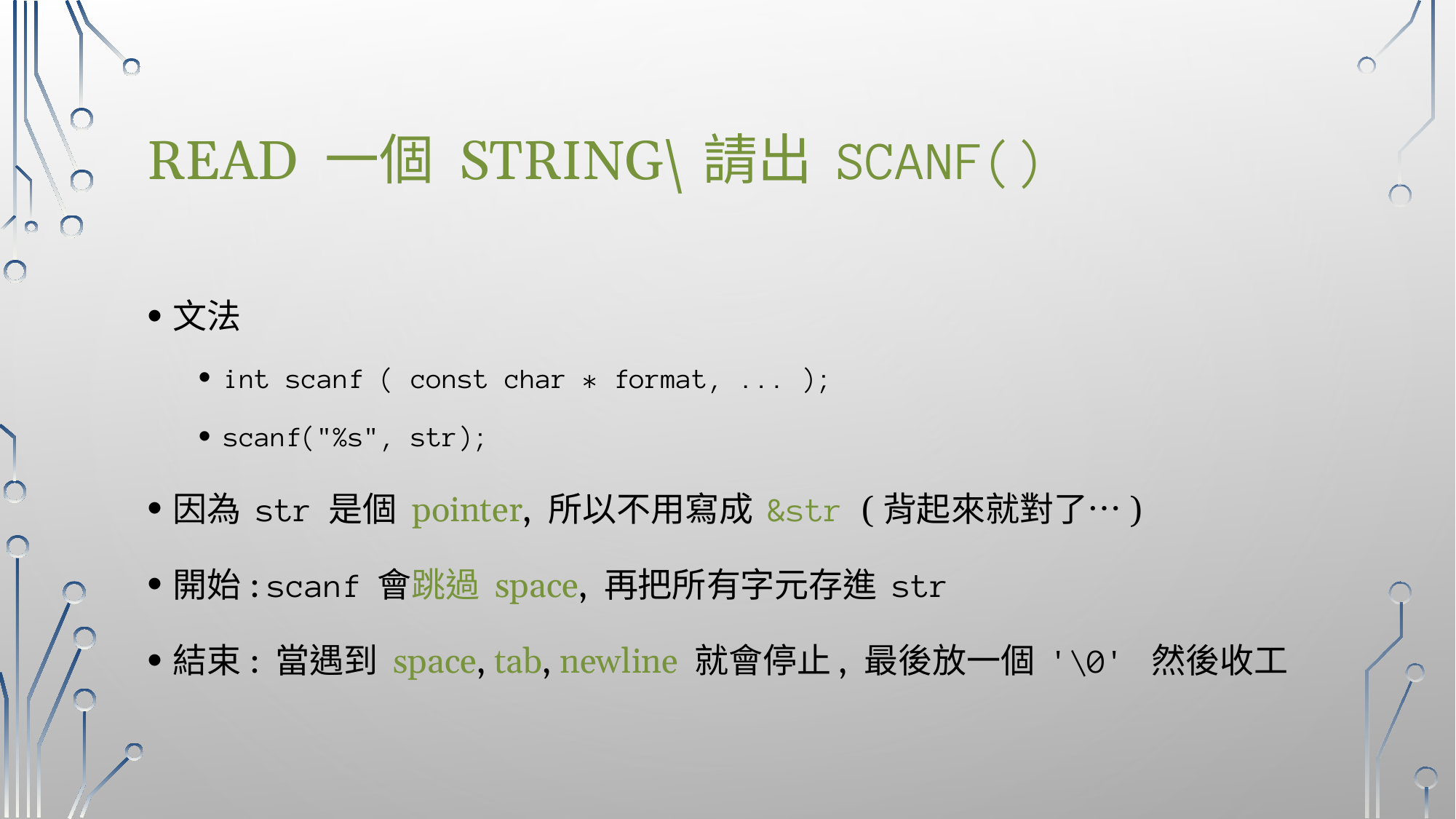

# Read 一個 string\請出 scanf()
文法
int scanf ( const char * format, ... );
scanf("%s", str);
因為 str 是個 pointer, 所以不用寫成 &str (背起來就對了…)
開始: scanf 會跳過 space, 再把所有字元存進 str
結束: 當遇到 space, tab, newline 就會停止, 最後放一個 '\0' 然後收工